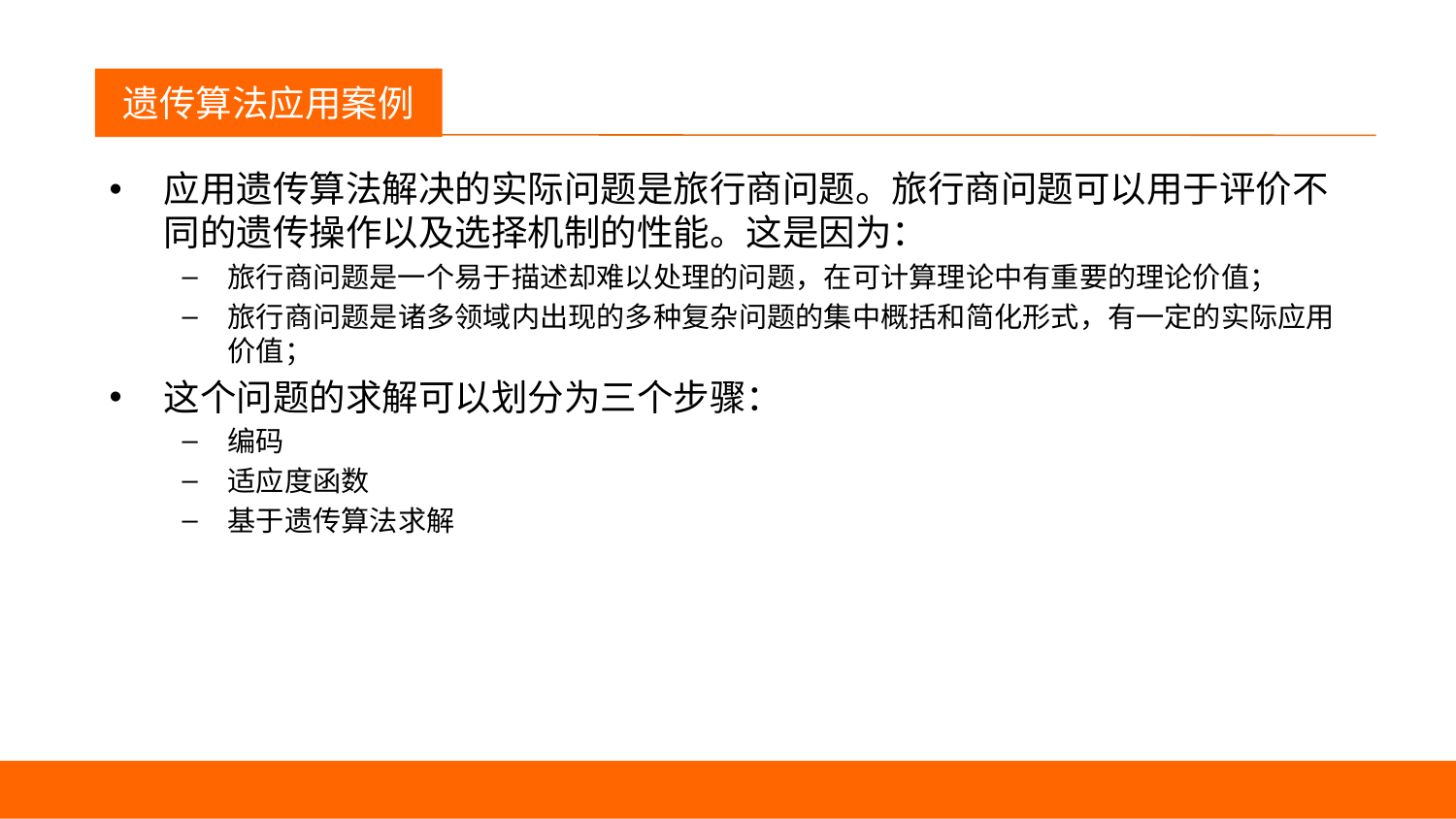

议程
遗传算法应用案例

应用遗传算法解决的实际问题是旅行商问题。旅行商问题可以用于评价不同的遗传操作以及选择机制的性能。这是因为：
旅行商问题是一个易于描述却难以处理的问题，在可计算理论中有重要的理论价值；
旅行商问题是诸多领域内出现的多种复杂问题的集中概括和简化形式，有一定的实际应用价值；
这个问题的求解可以划分为三个步骤：
编码
适应度函数
基于遗传算法求解